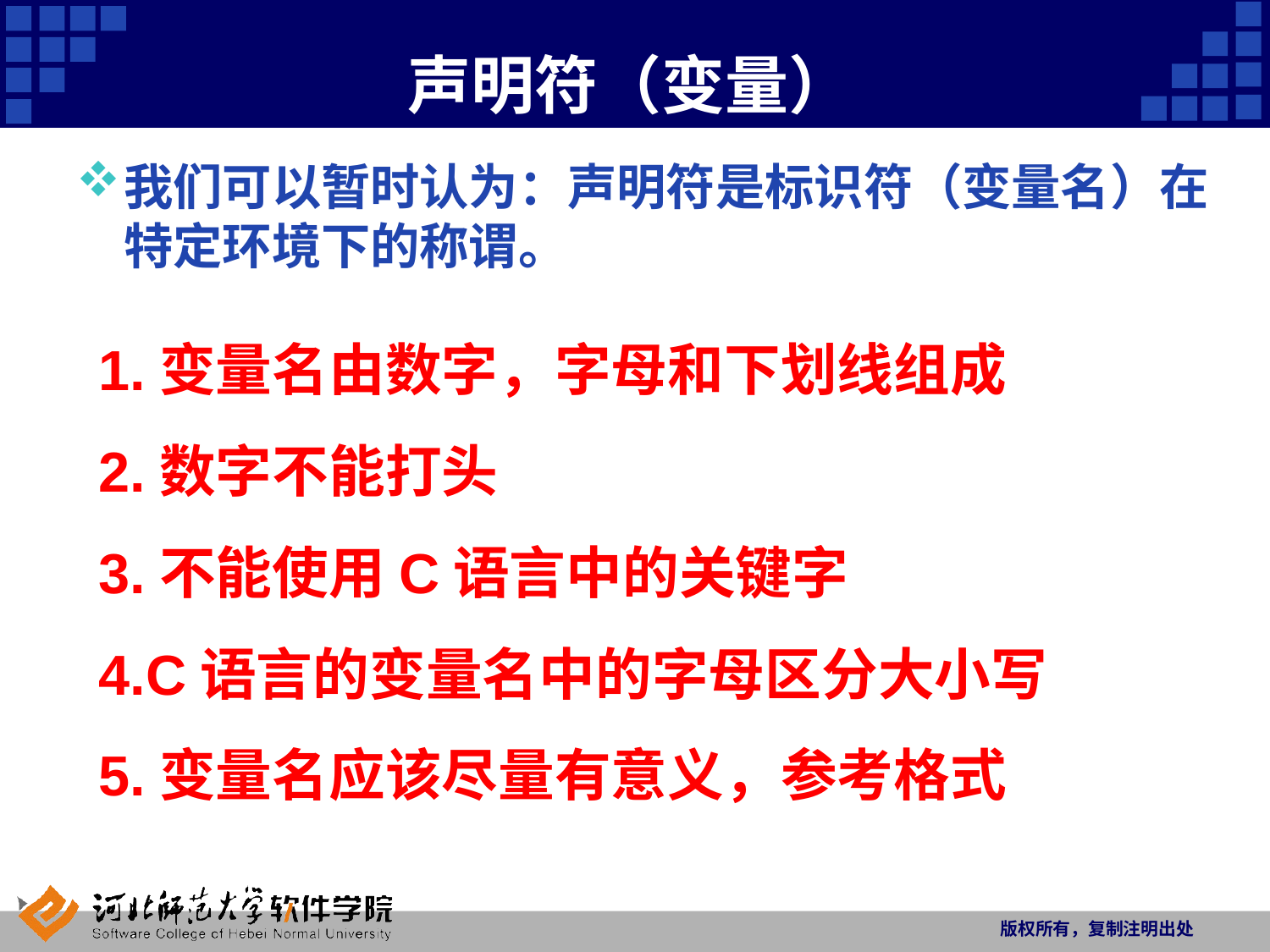

# 声明符（变量）
我们可以暂时认为：声明符是标识符（变量名）在特定环境下的称谓。

  1.变量名由数字，字母和下划线组成
  2.数字不能打头
  3.不能使用C语言中的关键字
  4.C语言的变量名中的字母区分大小写
  5.变量名应该尽量有意义，参考格式
版权所有，复制注明出处